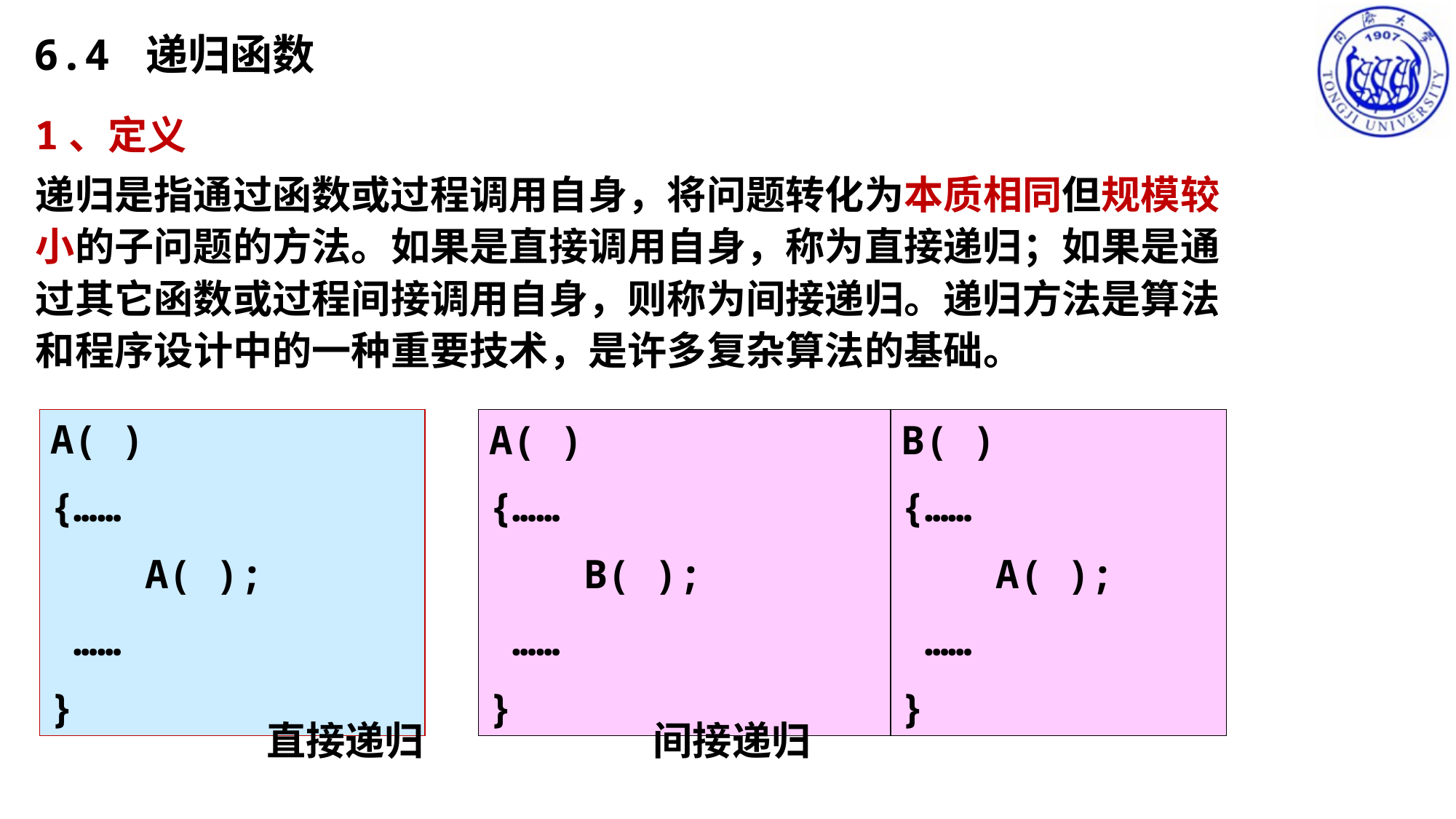

6.4 递归函数

1、定义
递归是指通过函数或过程调用自身，将问题转化为本质相同但规模较小的子问题的方法。如果是直接调用自身，称为直接递归；如果是通过其它函数或过程间接调用自身，则称为间接递归。递归方法是算法和程序设计中的一种重要技术，是许多复杂算法的基础。
A( )
{……
    A( );
 ……
}
直接递归
A( )
{……
    B( );
 ……
}
B( )
{……
    A( );
 ……
}
间接递归